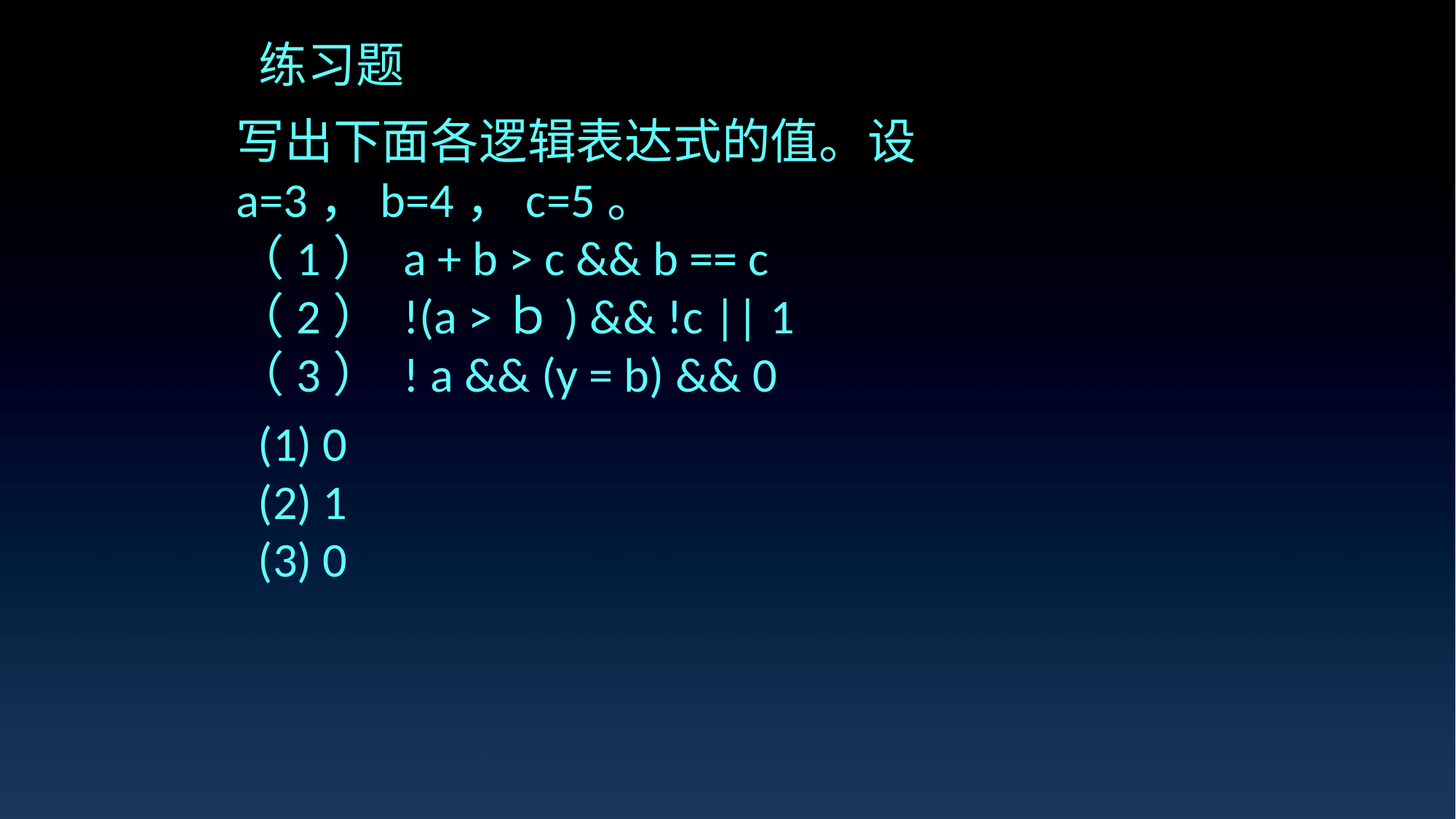

练习题
写出下面各逻辑表达式的值。设a=3，b=4，c=5。
（1） a + b > c && b == c
（2） !(a >ｂ) && !c || 1
（3） ! a && (y = b) && 0
e7d195523061f1c0205959036996ad55c215b892a7aac5c0B9ADEF7896FB48F2EF97163A2DE1401E1875DEDC438B7864AD24CA23553DBBBD975DAF4CAD4A2592689FFB6CEE59FFA55B2702D0E5EE29CD908F8B157BF8F8399D08F01223CB0B1EBC5650C3AFE340F4E4722CA93B5E940EF49FBB9E99B7DC58FDDEFD6852FB47095B54E1558E4D4F7E
  (1) 0
  (2) 1
  (3) 0